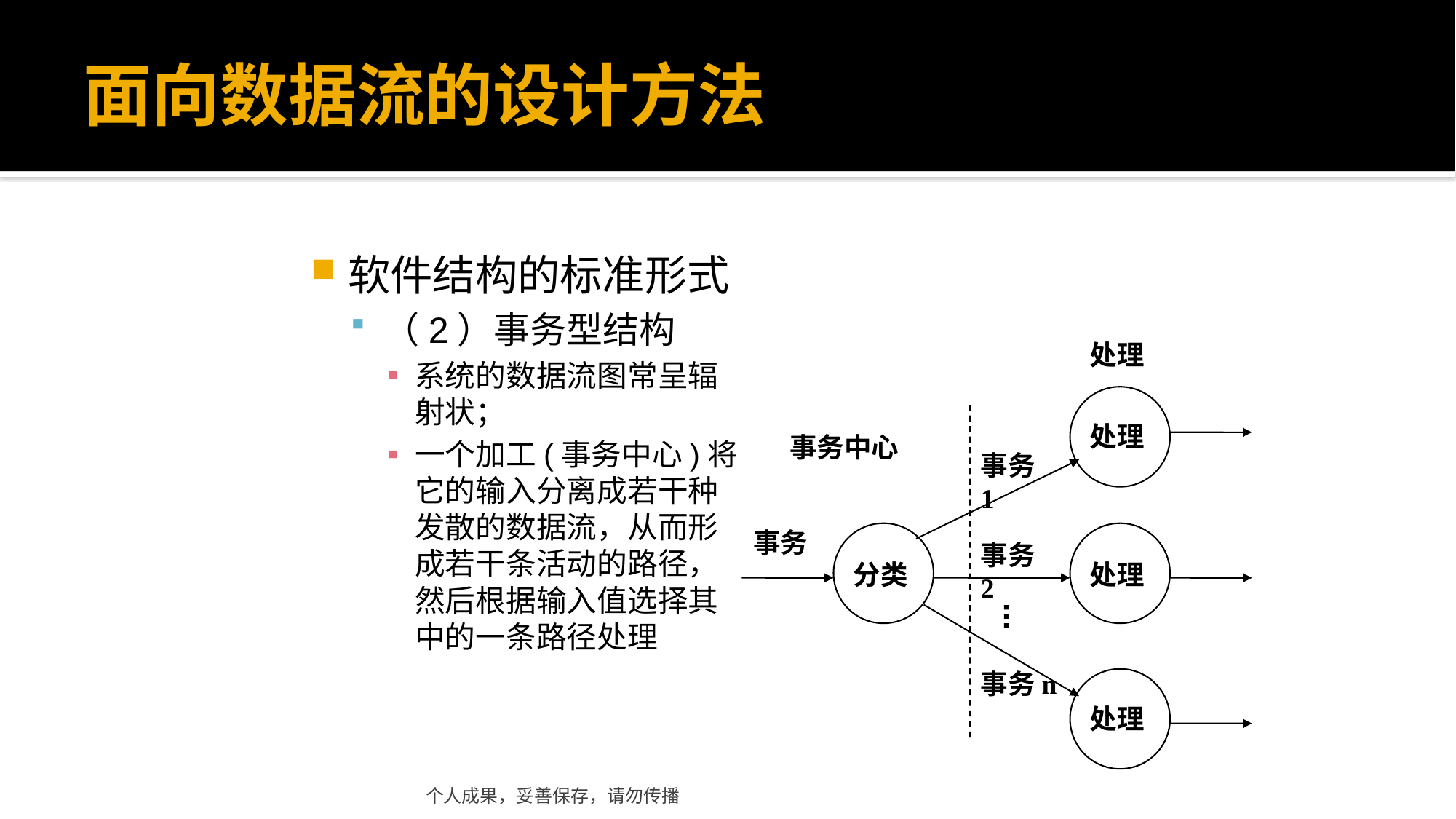

# 面向数据流的设计方法
软件结构的标准形式
（2）事务型结构
系统的数据流图常呈辐射状；
一个加工(事务中心)将它的输入分离成若干种发散的数据流，从而形成若干条活动的路径，然后根据输入值选择其中的一条路径处理
处理

处理
事务中心

事务1

事务

事务2
分类
处理

事务n

处理

个人成果，妥善保存，请勿传播